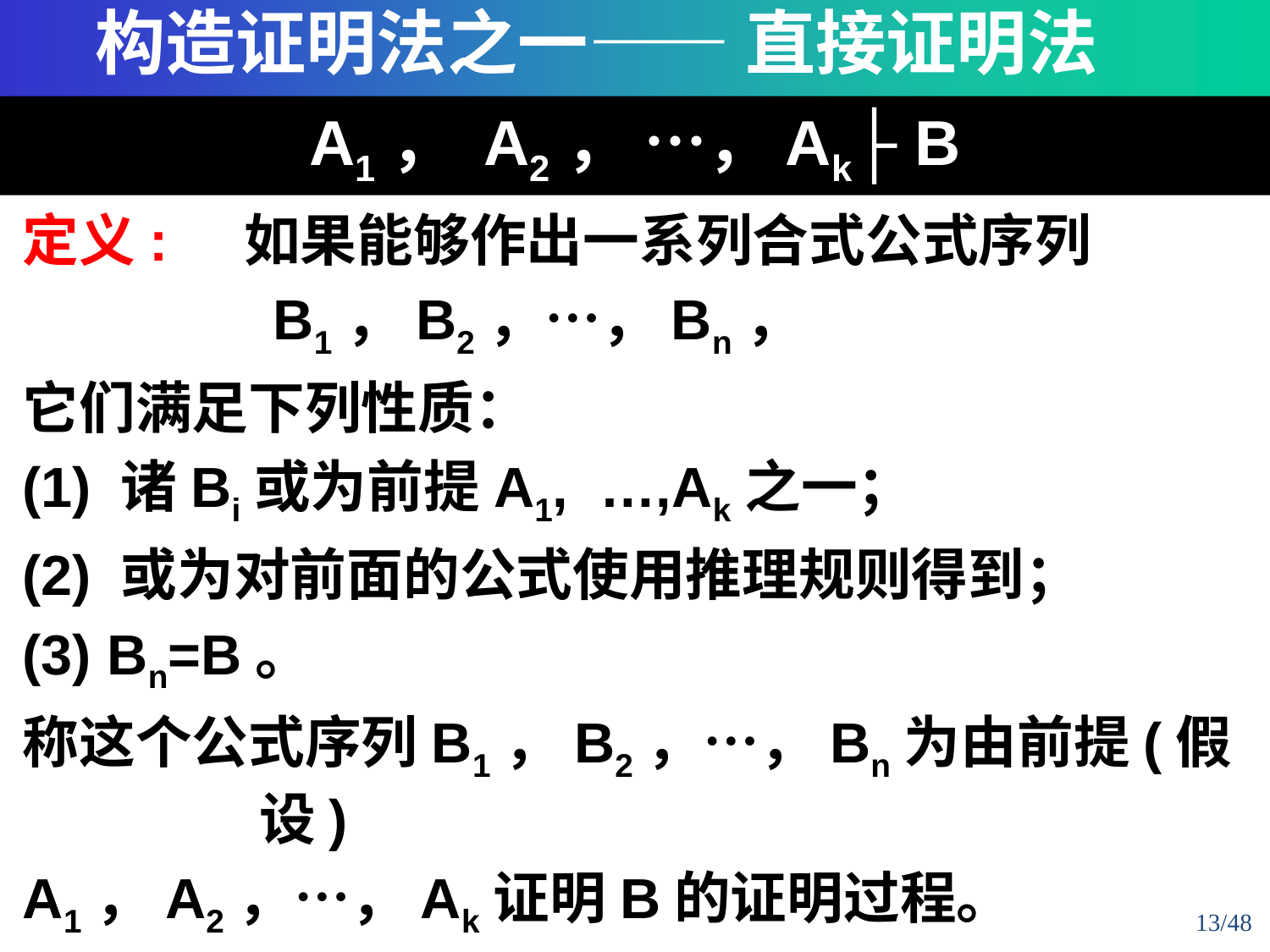

构造证明法之一—— 直接证明法
A1， A2， …，Ak├ B
定义:    如果能够作出一系列合式公式序列
                B1，B2，…，Bn，
它们满足下列性质：
(1) 诸Bi或为前提A1,  …,Ak之一；
(2) 或为对前面的公式使用推理规则得到；
(3) Bn=B。
称这个公式序列B1，B2，…，Bn为由前提(假设)
A1，A2，…，Ak证明B的证明过程。
13/48